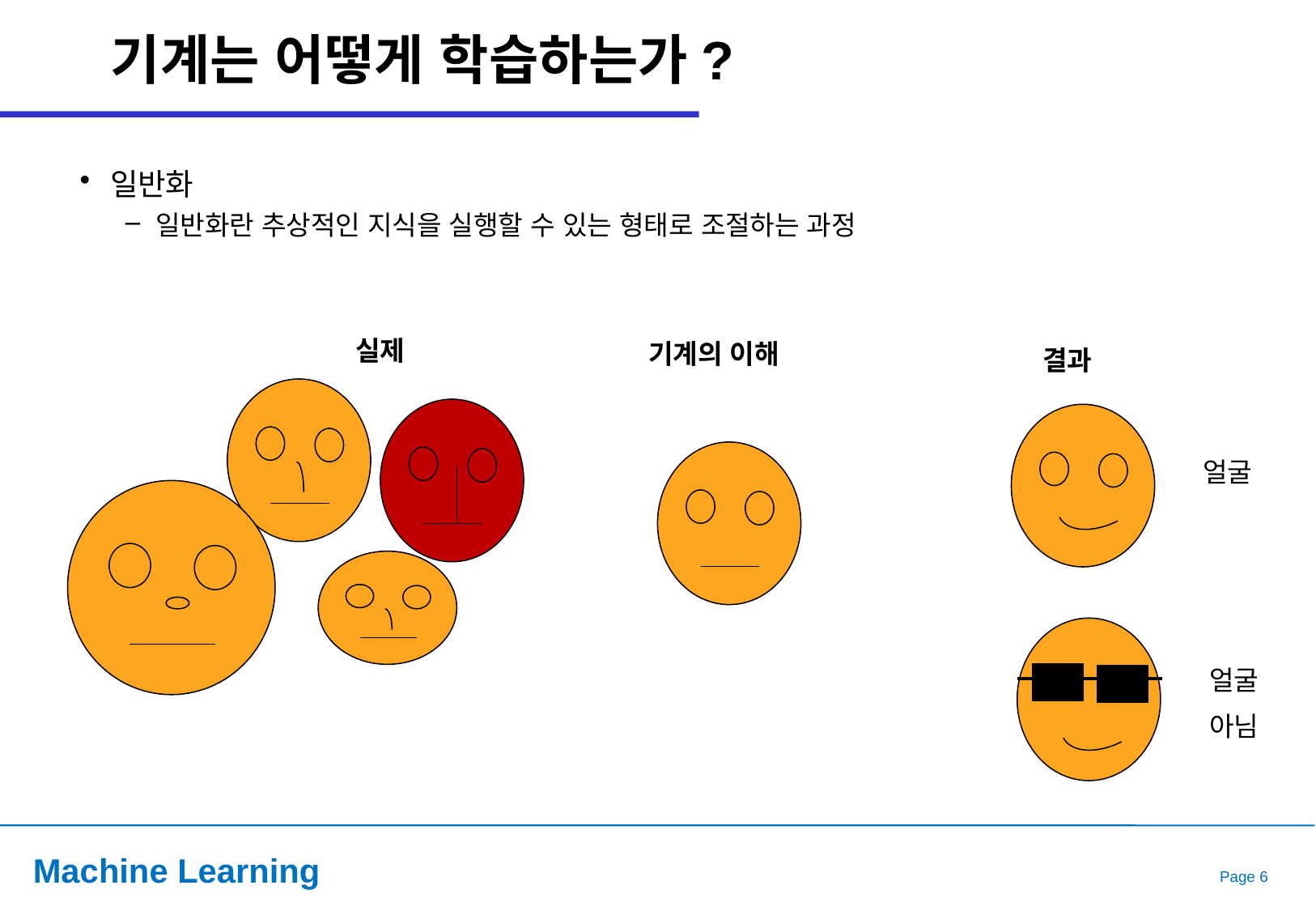

# 기계는 어떻게 학습하는가?
일반화
일반화란 추상적인 지식을 실행할 수 있는 형태로 조절하는 과정

실제
기계의 이해
결과

얼굴

얼굴
아님

Page 6